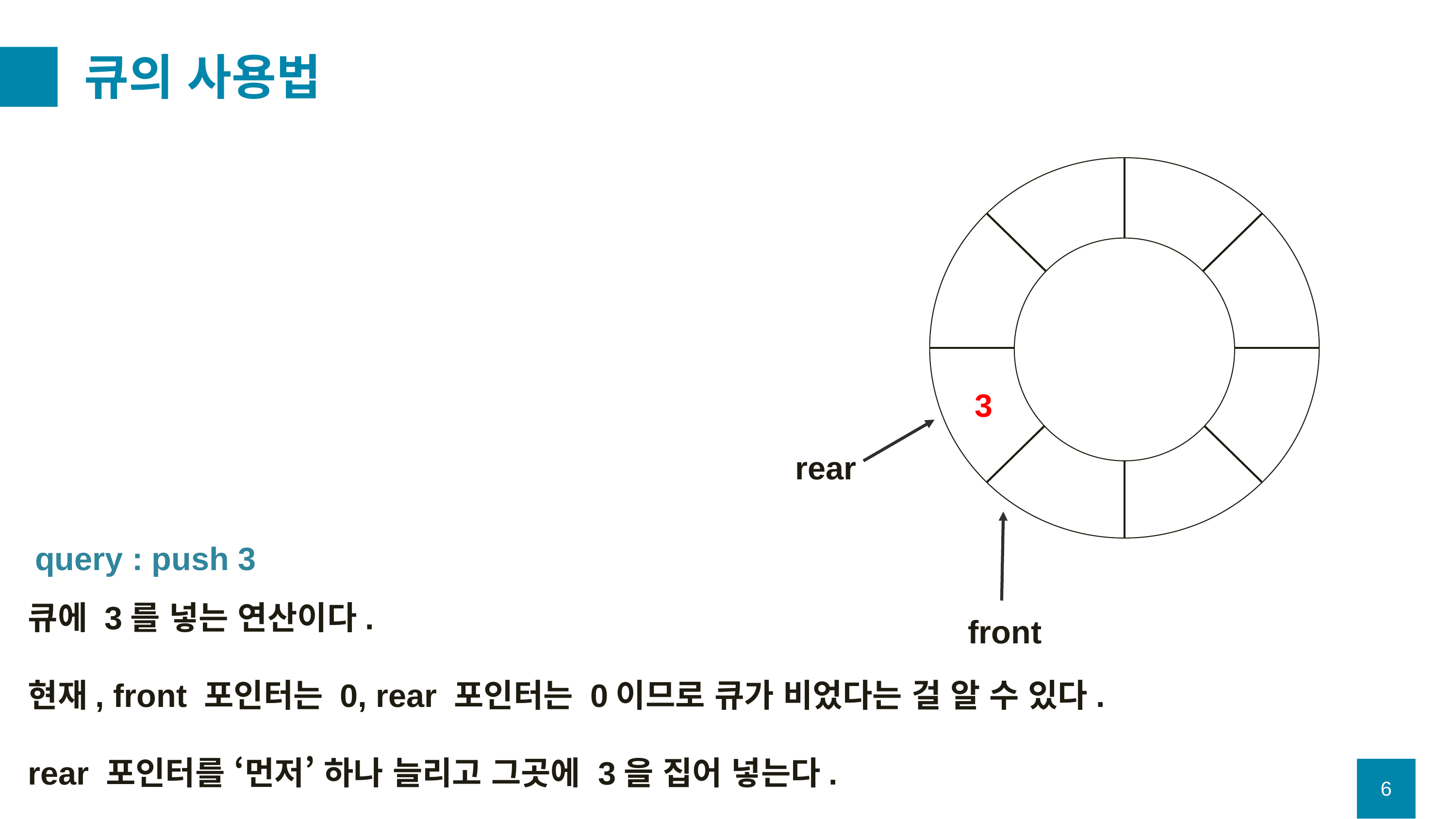

# 큐의 사용법

3
rear
query : push 3
큐에 3를 넣는 연산이다.

현재, front 포인터는 0, rear 포인터는 0이므로 큐가 비었다는 걸 알 수 있다.

rear 포인터를 ‘먼저’ 하나 늘리고 그곳에 3을 집어 넣는다.
front
6